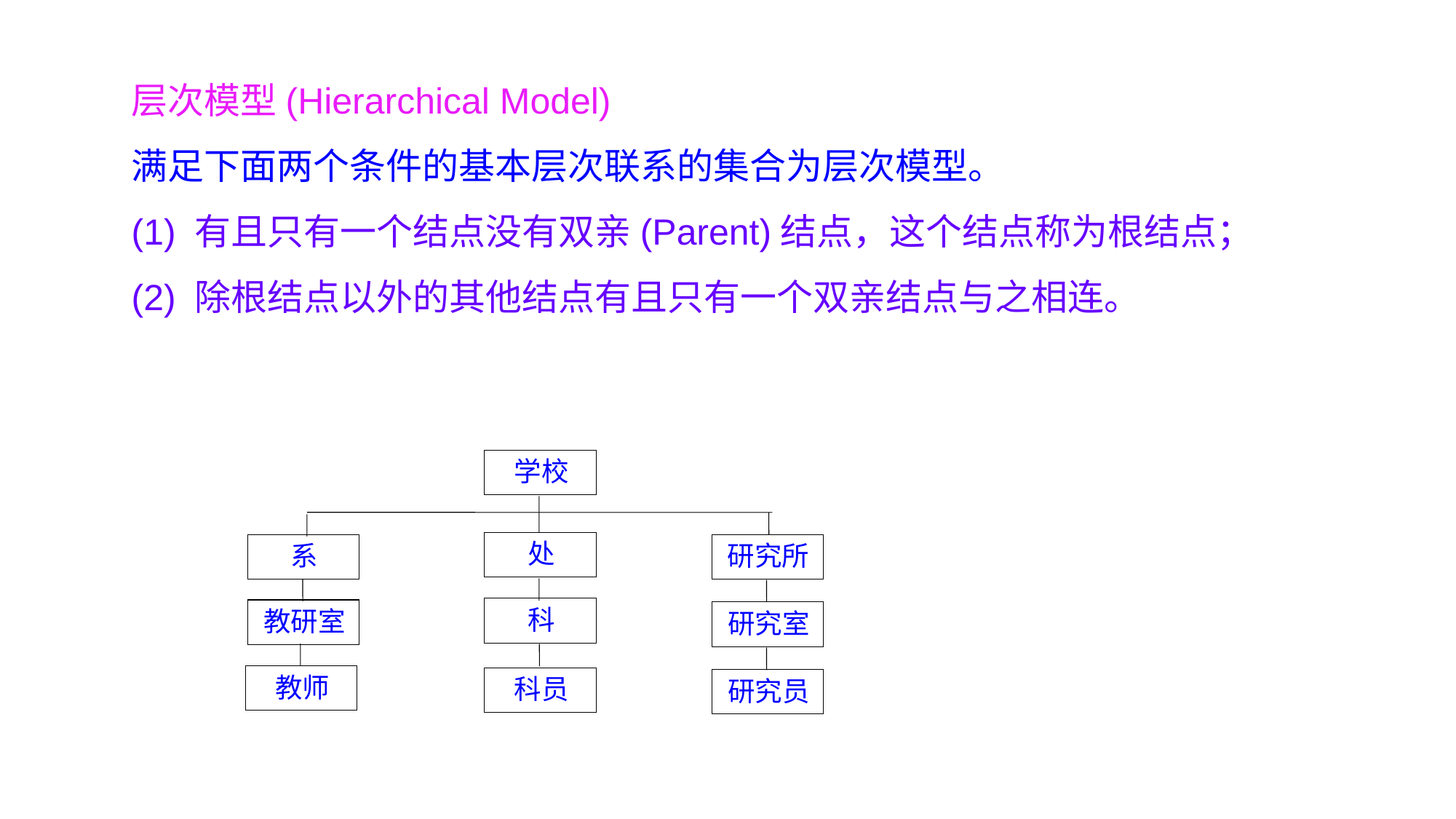

层次模型(Hierarchical Model)
满足下面两个条件的基本层次联系的集合为层次模型。
(1) 有且只有一个结点没有双亲(Parent)结点，这个结点称为根结点；
(2) 除根结点以外的其他结点有且只有一个双亲结点与之相连。
学校

处
系
研究所

科
教研室
研究室

教师
科员
研究员